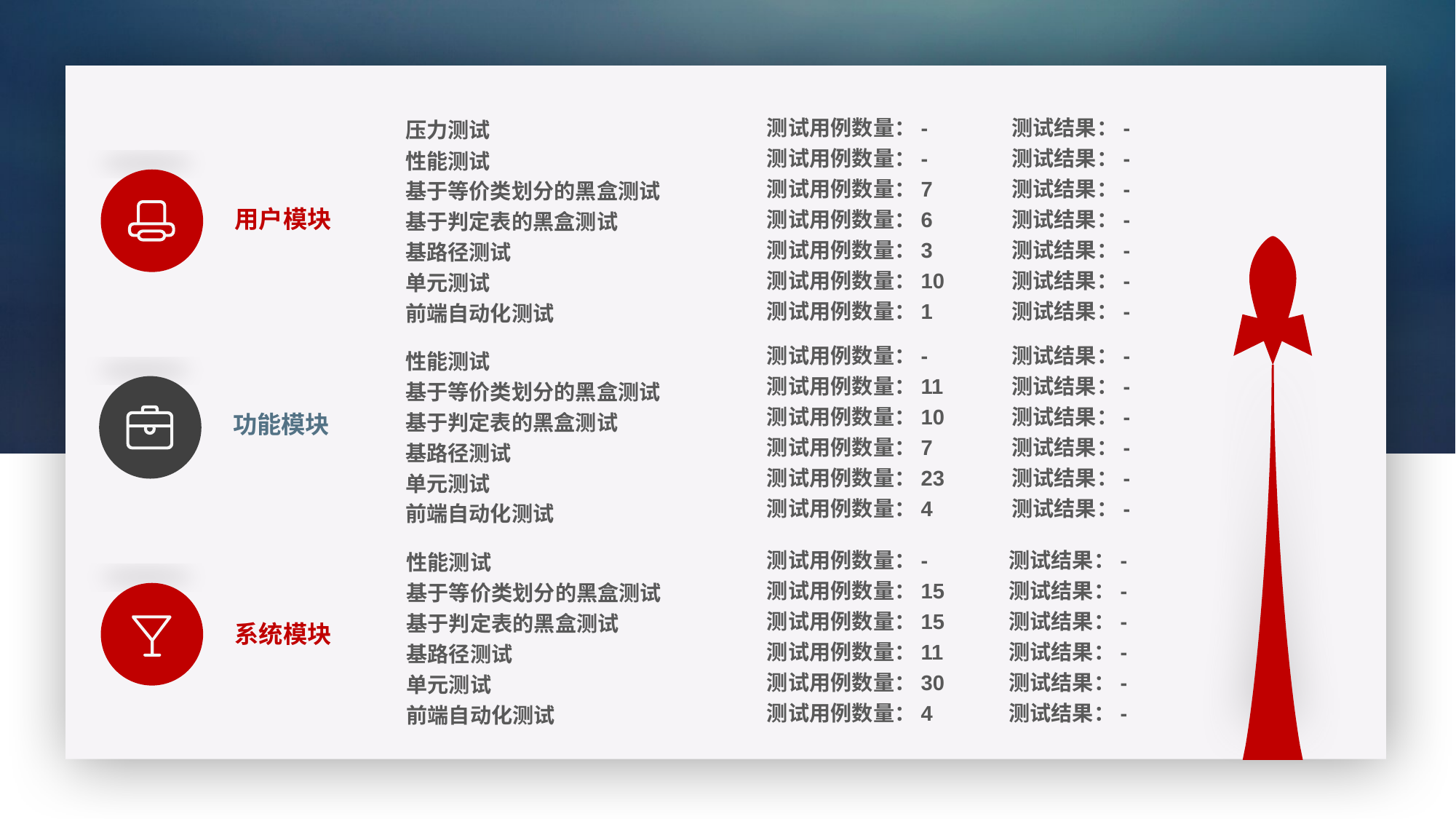

测试用例数量：-
测试用例数量：-
测试用例数量：7
测试用例数量：6
测试用例数量：3
测试用例数量：10
测试用例数量：1
测试结果：-
测试结果：-
测试结果：-
测试结果：-
测试结果：-
测试结果：-
测试结果：-
压力测试
性能测试
基于等价类划分的黑盒测试
基于判定表的黑盒测试
基路径测试
单元测试
前端自动化测试

用户模块

测试用例数量：-
测试用例数量：11
测试用例数量：10
测试用例数量：7
测试用例数量：23
测试用例数量：4
测试结果：-
测试结果：-
测试结果：-
测试结果：-
测试结果：-
测试结果：-
性能测试
基于等价类划分的黑盒测试
基于判定表的黑盒测试
基路径测试
单元测试
前端自动化测试

功能模块

测试用例数量：-
测试用例数量：15
测试用例数量：15
测试用例数量：11
测试用例数量：30
测试用例数量：4
测试结果：-
测试结果：-
测试结果：-
测试结果：-
测试结果：-
测试结果：-
性能测试
基于等价类划分的黑盒测试
基于判定表的黑盒测试
基路径测试
单元测试
前端自动化测试

系统模块